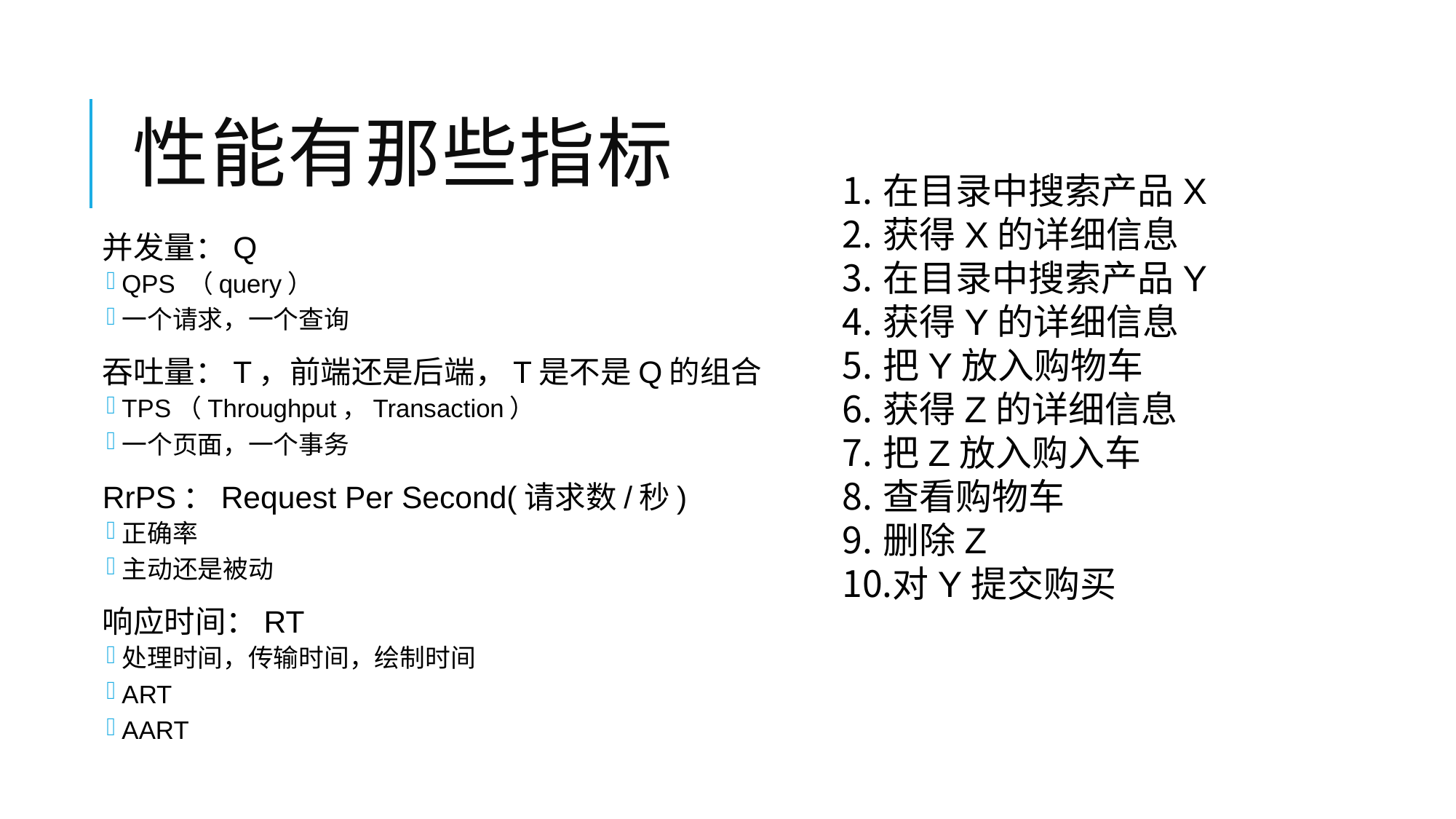

# 性能有那些指标
在目录中搜索产品X
获得X的详细信息
在目录中搜索产品Y
获得Y的详细信息
把Y放入购物车
获得Z的详细信息
把Z放入购入车
查看购物车
删除Z
对Y提交购买
并发量：Q
QPS （query）
一个请求，一个查询
吞吐量：T，前端还是后端，T是不是Q的组合
TPS（Throughput，Transaction）
一个页面，一个事务
RrPS：Request Per Second(请求数/秒)
正确率
主动还是被动
响应时间：RT
处理时间，传输时间，绘制时间
ART
AART